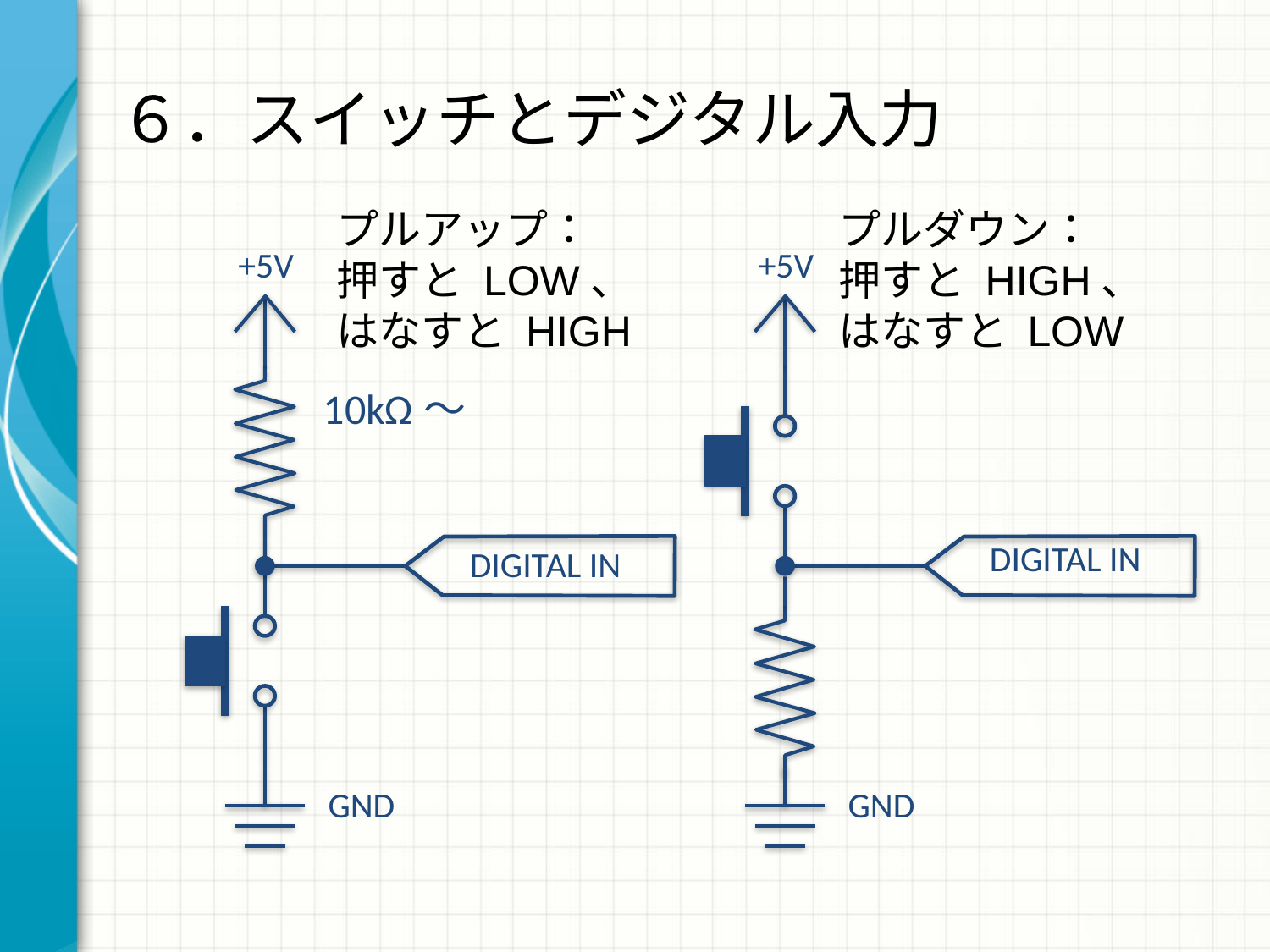

# ６．スイッチとデジタル入力
プルアップ：
押すと LOW、
はなすと HIGH
プルダウン：
押すと HIGH、
はなすと LOW
+5V

DIGITAL IN

GND
+5V

DIGITAL IN

GND
10kΩ〜